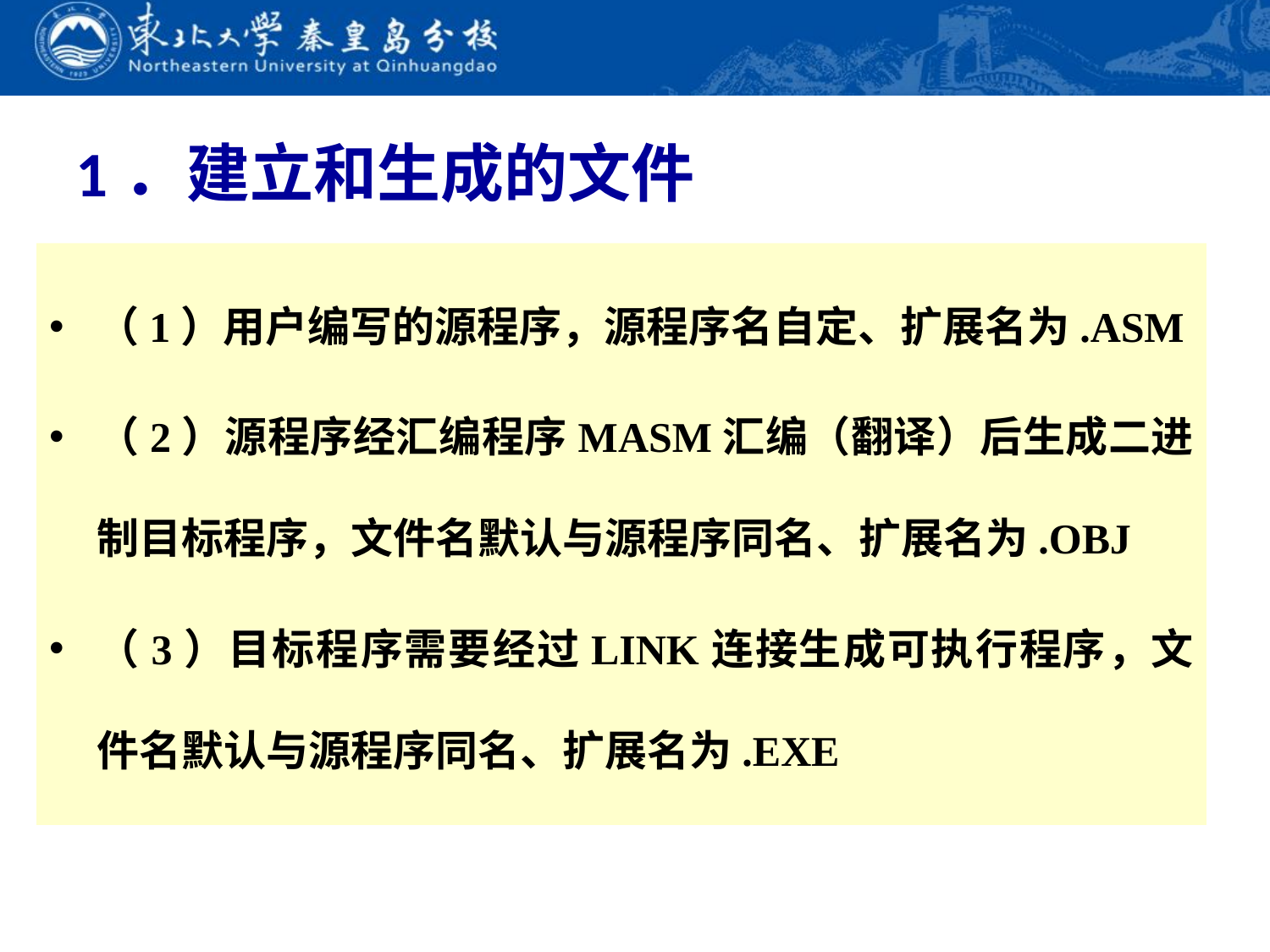

# 1．建立和生成的文件
（1）用户编写的源程序，源程序名自定、扩展名为.ASM
（2）源程序经汇编程序MASM汇编（翻译）后生成二进制目标程序，文件名默认与源程序同名、扩展名为.OBJ
（3）目标程序需要经过LINK连接生成可执行程序，文件名默认与源程序同名、扩展名为.EXE